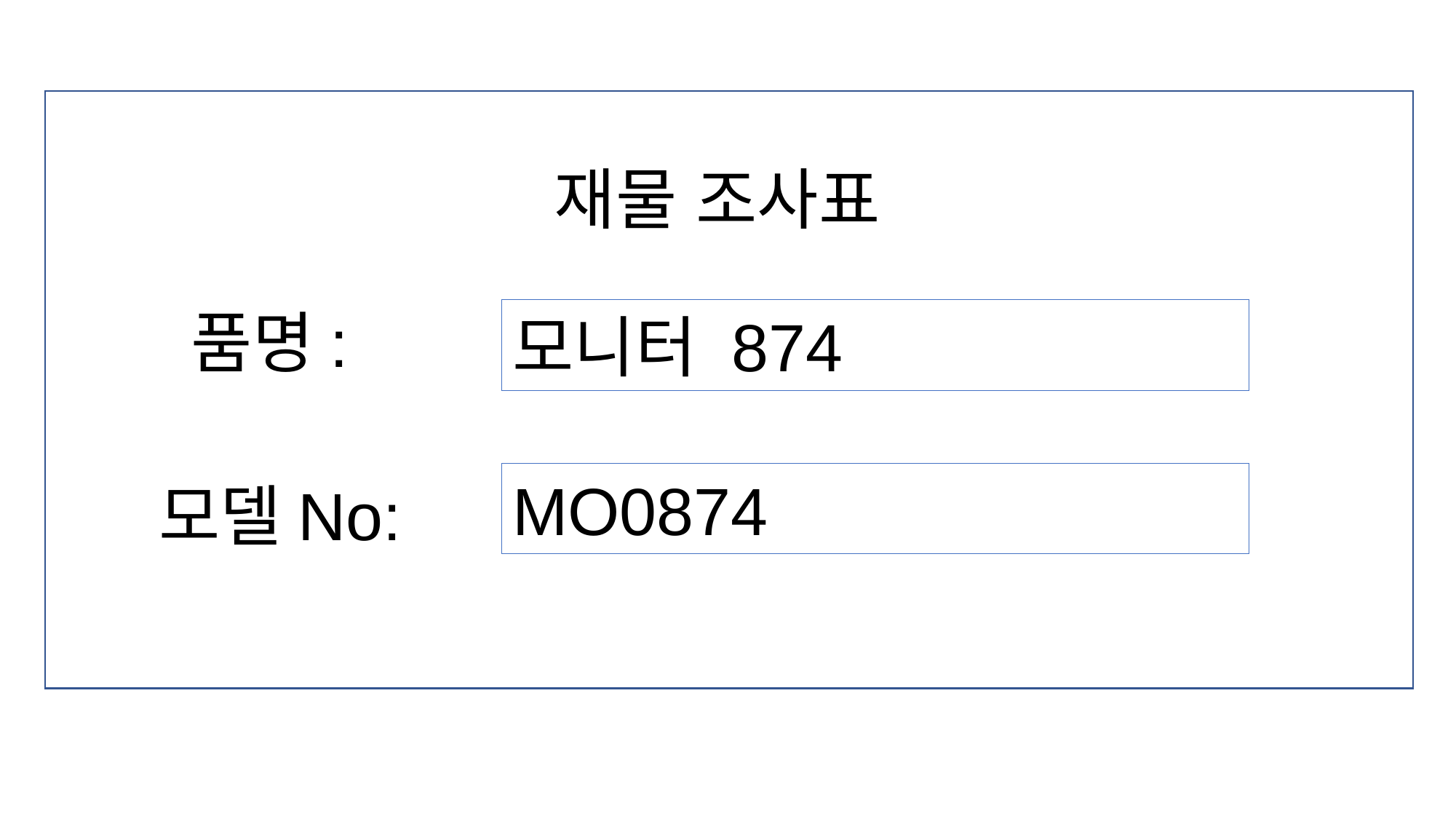

재물 조사표
품명:
모니터 874
MO0874
모델No: